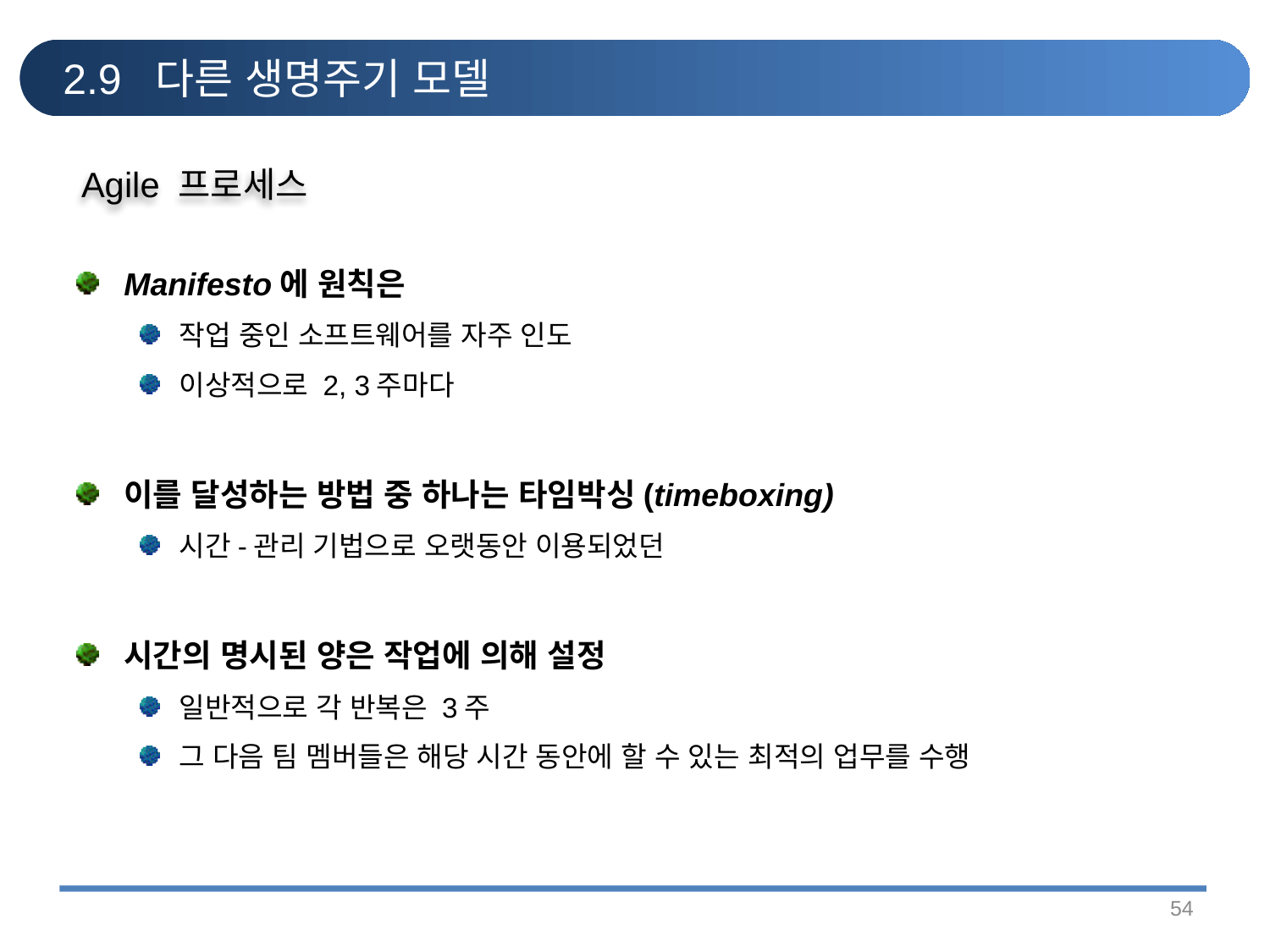

# 2.9  다른 생명주기 모델
Agile 프로세스
Manifesto에 원칙은
작업 중인 소프트웨어를 자주 인도
이상적으로 2, 3주마다

이를 달성하는 방법 중 하나는 타임박싱(timeboxing)
시간-관리 기법으로 오랫동안 이용되었던

시간의 명시된 양은 작업에 의해 설정
일반적으로 각 반복은 3주
그 다음 팀 멤버들은 해당 시간 동안에 할 수 있는 최적의 업무를 수행
54